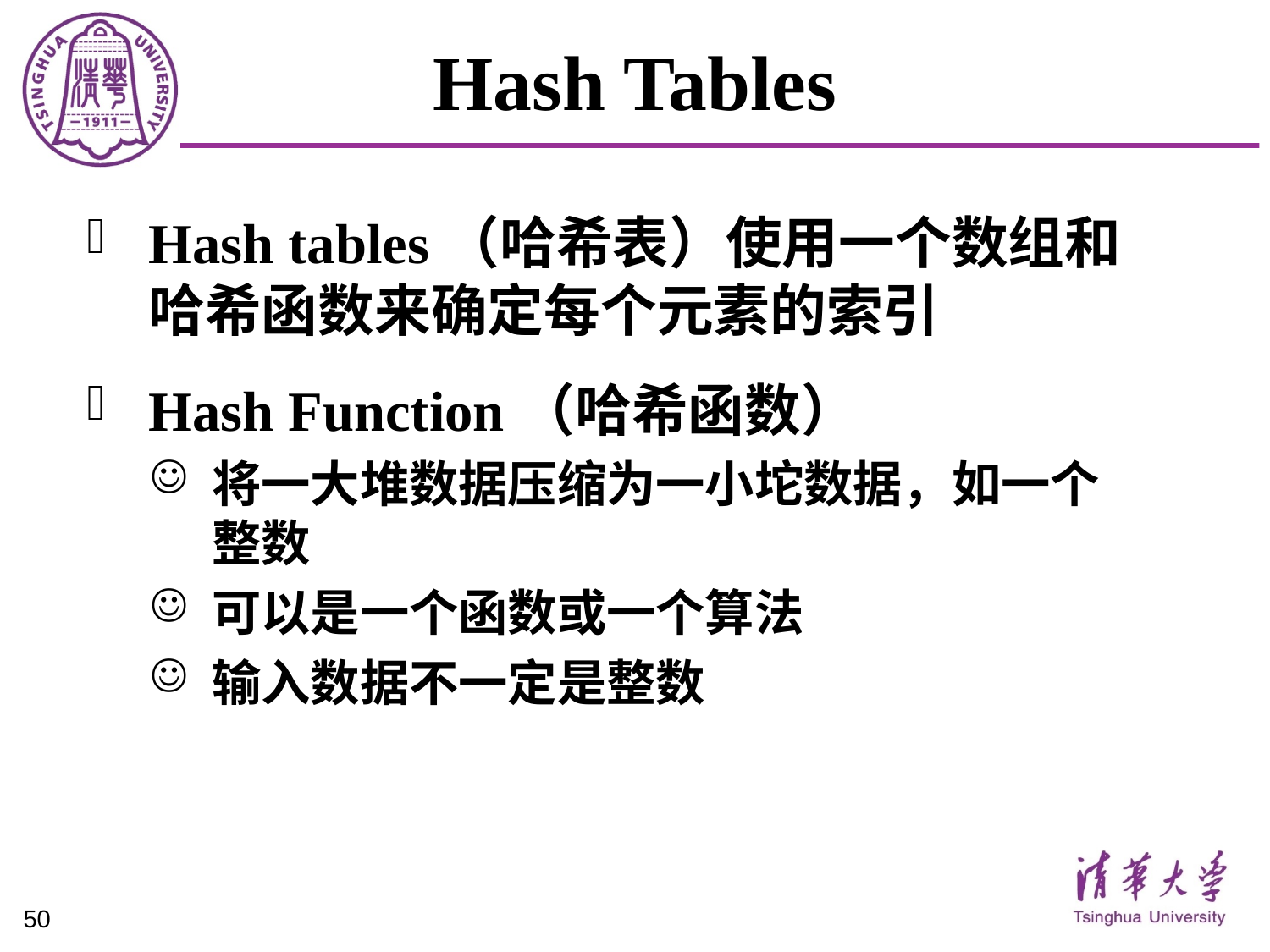

# Hash Tables
Hash tables（哈希表）使用一个数组和哈希函数来确定每个元素的索引
Hash Function（哈希函数）
将一大堆数据压缩为一小坨数据，如一个整数
可以是一个函数或一个算法
输入数据不一定是整数
50